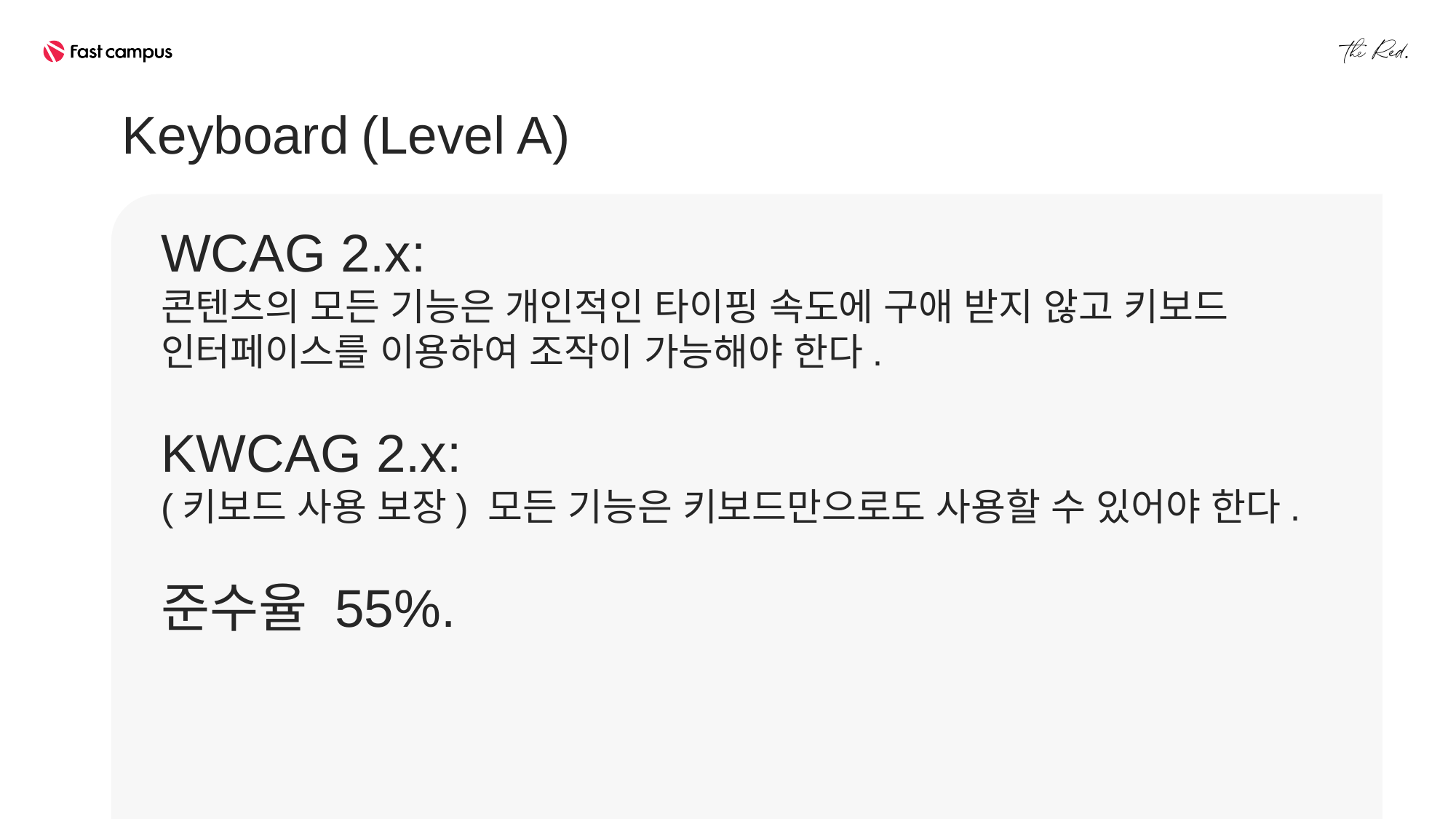

Keyboard (Level A)
WCAG 2.x:
콘텐츠의 모든 기능은 개인적인 타이핑 속도에 구애 받지 않고 키보드 인터페이스를 이용하여 조작이 가능해야 한다.

KWCAG 2.x:
(키보드 사용 보장) 모든 기능은 키보드만으로도 사용할 수 있어야 한다.

준수율 55%.